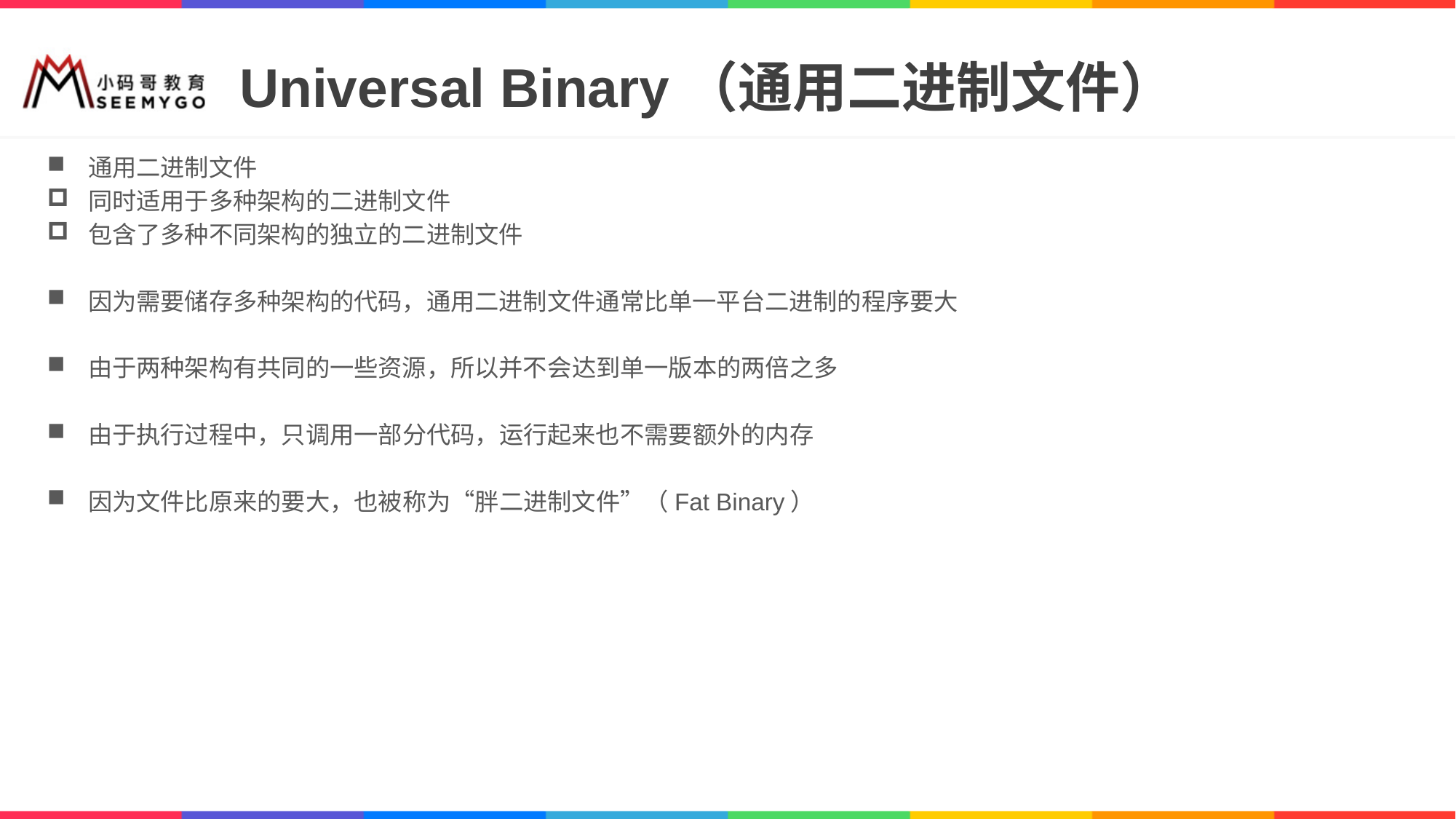

# Universal Binary（通用二进制文件）
通用二进制文件
同时适用于多种架构的二进制文件
包含了多种不同架构的独立的二进制文件

因为需要储存多种架构的代码，通用二进制文件通常比单一平台二进制的程序要大

由于两种架构有共同的一些资源，所以并不会达到单一版本的两倍之多

由于执行过程中，只调用一部分代码，运行起来也不需要额外的内存

因为文件比原来的要大，也被称为“胖二进制文件”（Fat Binary）